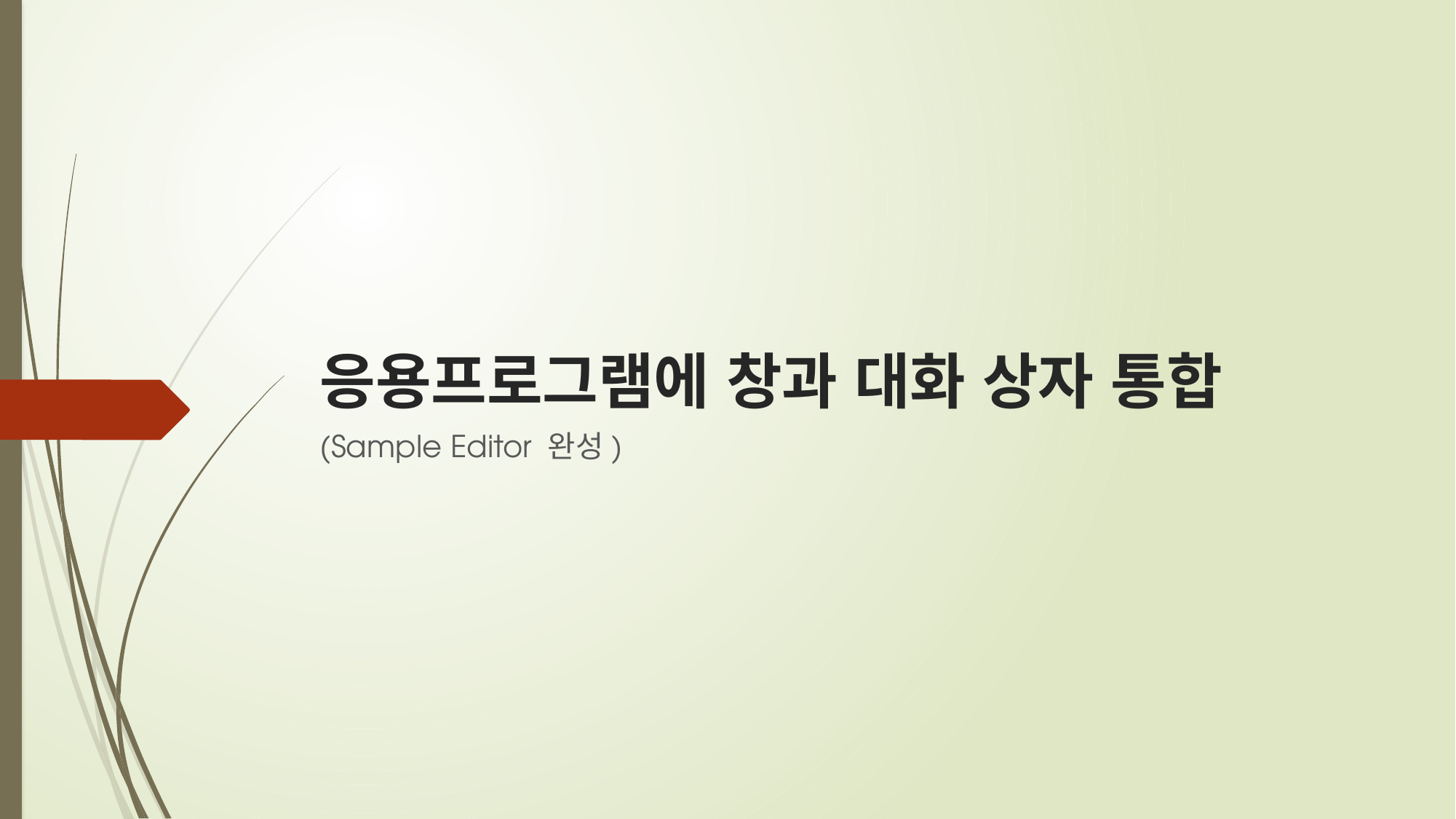

# 응용프로그램에 창과 대화 상자 통합
(Sample Editor 완성)